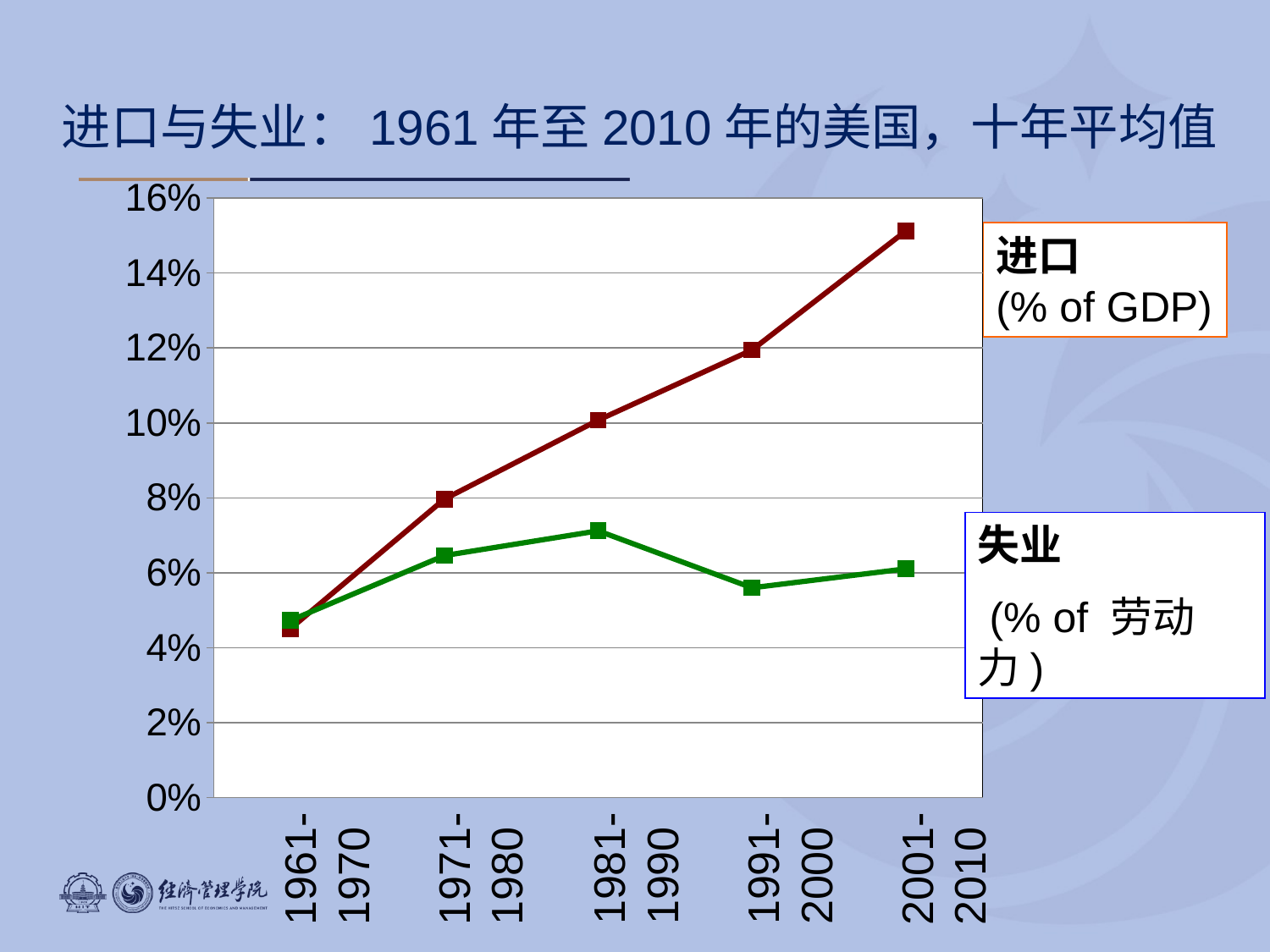

进口与失业：1961年至2010年的美国，十年平均值

### Chart

| Category | Imports (% of GDP) | Unemployment (% of labor force) |
|---|---|---|
| 1961- 1970 | 0.0451477851795129 | 0.0473000000000001 |
| 1971- 1980 | 0.0796591348793353 | 0.0646 |
| 1981- 1990 | 0.100751118130321 | 0.0712 |
| 1991- 2000 | 0.119465624716684 | 0.056 |
| 2001- 2010 | 0.15120486549285 | 0.0610640000000001 |
进口
(% of GDP)
失业
 (% of 劳动力)
1981-
1990
1991-
2000
2001-
2010
1961-
1970
1971-
1980